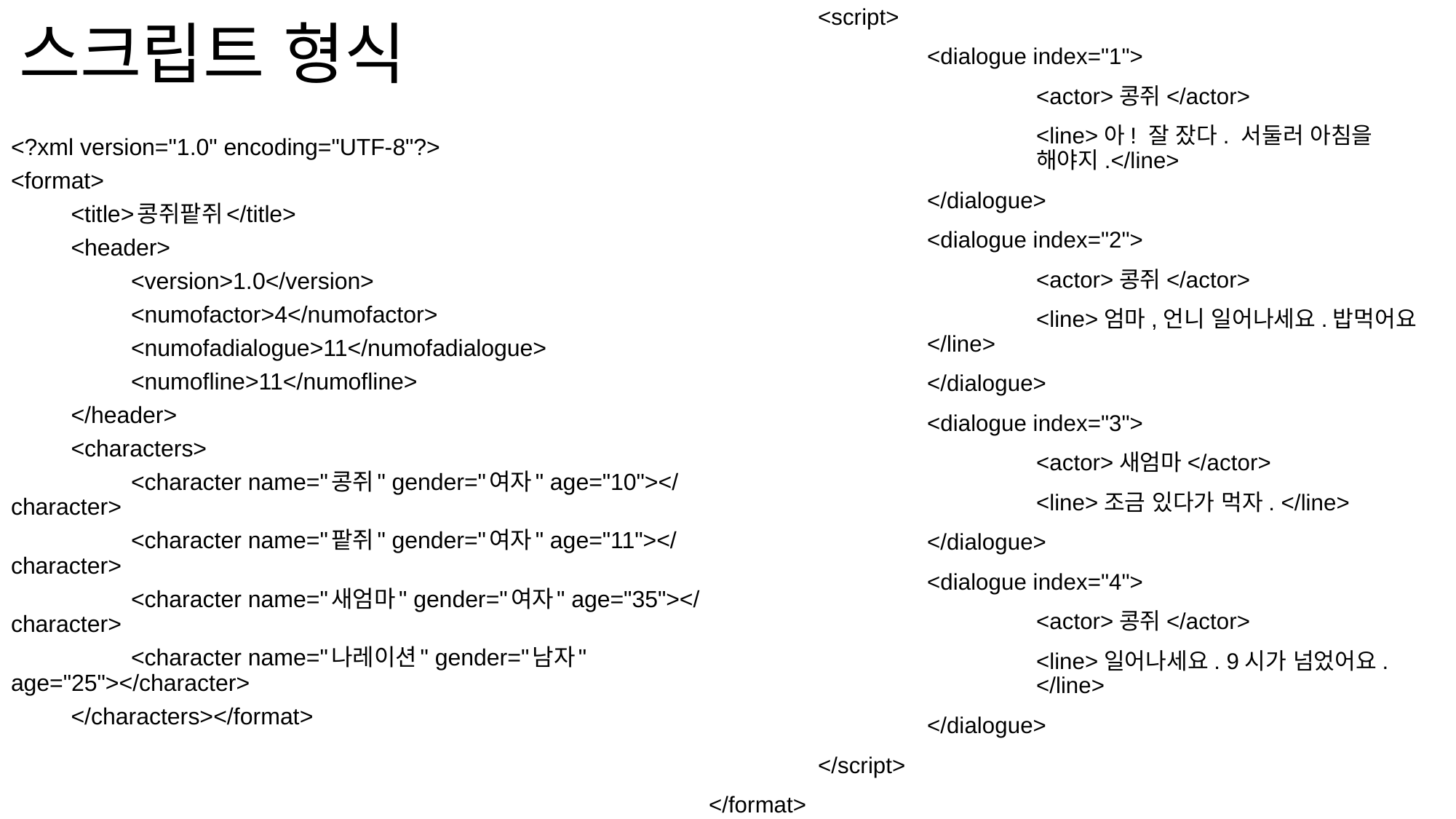

스크립트 형식
<script>
		<dialogue index="1">
			<actor>콩쥐</actor>
			<line>아! 잘 잤다. 서둘러 아침을 			해야지.</line>
		</dialogue>
		<dialogue index="2">
			<actor>콩쥐</actor>
			<line>엄마,언니 일어나세요.밥먹어요		</line>
		</dialogue>
		<dialogue index="3">
			<actor>새엄마</actor>
			<line>조금 있다가 먹자. </line>
		</dialogue>
		<dialogue index="4">
			<actor>콩쥐</actor>
			<line>일어나세요. 9시가 넘었어요.			</line>
		</dialogue>
	</script>
</format>
<?xml version="1.0" encoding="UTF-8"?>
<format>
	<title>콩쥐팥쥐</title>
	<header>
		<version>1.0</version>
		<numofactor>4</numofactor>
		<numofadialogue>11</numofadialogue>
		<numofline>11</numofline>
	</header>
	<characters>
		<character name="콩쥐" gender="여자" age="10"></character>
		<character name="팥쥐" gender="여자" age="11"></character>
		<character name="새엄마" gender="여자" age="35"></character>
		<character name="나레이션" gender="남자" age="25"></character>
	</characters></format>